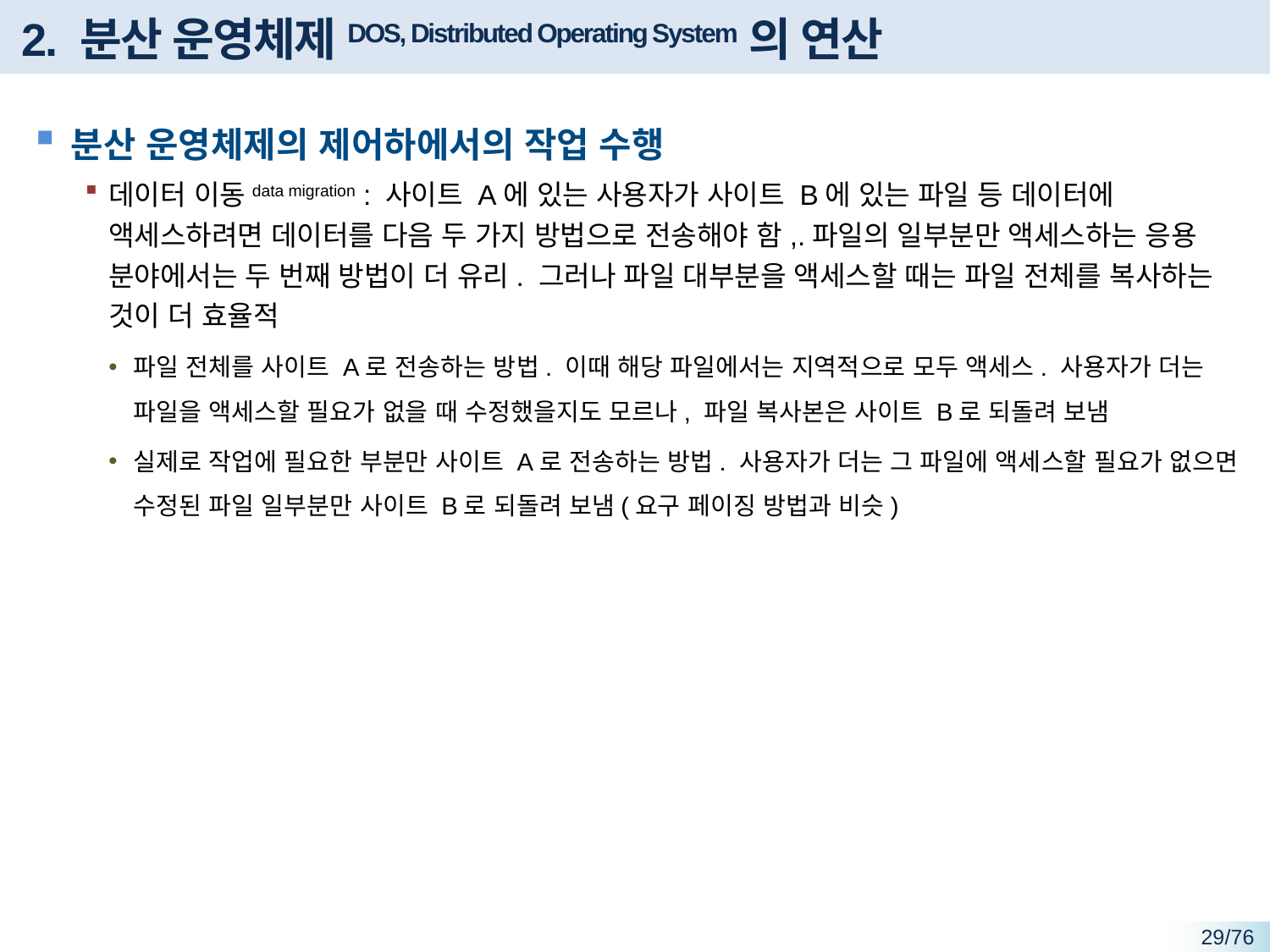

# 2. 분산 운영체제DOS, Distributed Operating System의 연산
분산 운영체제의 제어하에서의 작업 수행
데이터 이동data migration : 사이트 A에 있는 사용자가 사이트 B에 있는 파일 등 데이터에 액세스하려면 데이터를 다음 두 가지 방법으로 전송해야 함,.파일의 일부분만 액세스하는 응용 분야에서는 두 번째 방법이 더 유리. 그러나 파일 대부분을 액세스할 때는 파일 전체를 복사하는 것이 더 효율적
파일 전체를 사이트 A로 전송하는 방법. 이때 해당 파일에서는 지역적으로 모두 액세스. 사용자가 더는 파일을 액세스할 필요가 없을 때 수정했을지도 모르나, 파일 복사본은 사이트 B로 되돌려 보냄
실제로 작업에 필요한 부분만 사이트 A로 전송하는 방법. 사용자가 더는 그 파일에 액세스할 필요가 없으면 수정된 파일 일부분만 사이트 B로 되돌려 보냄(요구 페이징 방법과 비슷)